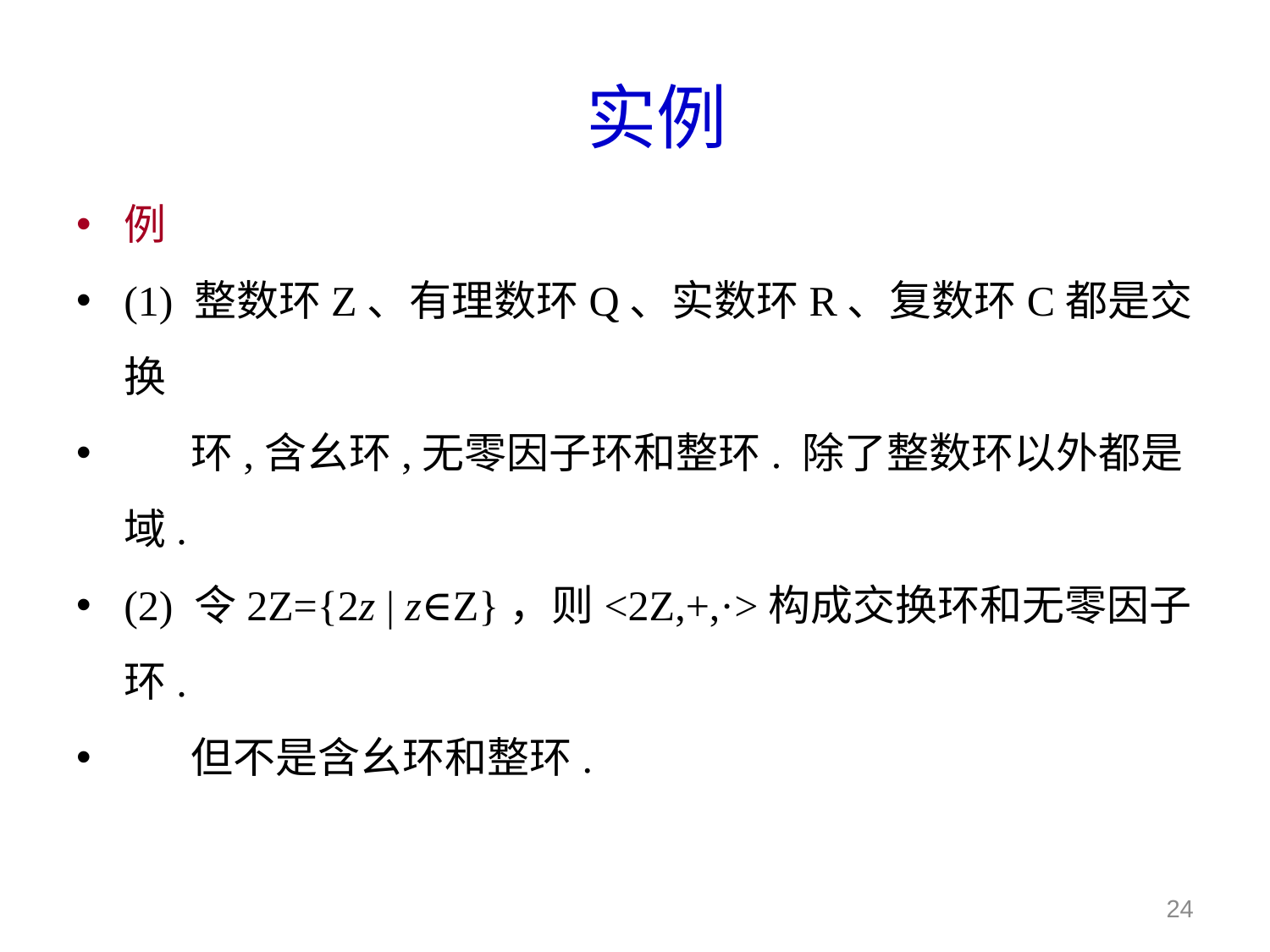

# 实例
例
(1) 整数环Z、有理数环Q、实数环R、复数环C都是交换
      环,含幺环,无零因子环和整环. 除了整数环以外都是域.
(2) 令2Z={2z | z∈Z}，则<2Z,+,·>构成交换环和无零因子环.
      但不是含幺环和整环.

24